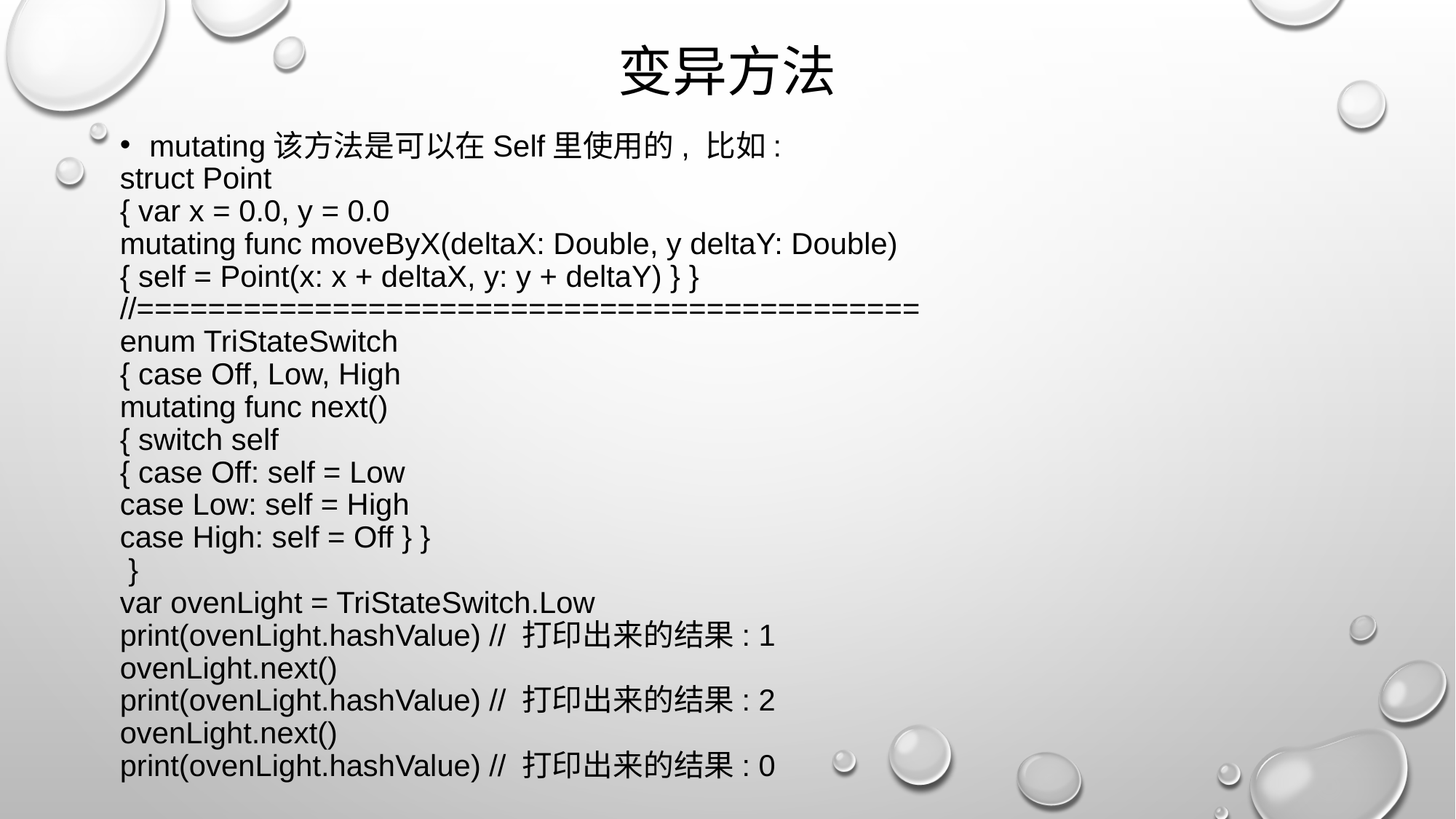

# 变异方法
mutating该方法是可以在Self里使用的, 比如:
struct Point
{ var x = 0.0, y = 0.0
mutating func moveByX(deltaX: Double, y deltaY: Double)
{ self = Point(x: x + deltaX, y: y + deltaY) } }
//============================================
enum TriStateSwitch
{ case Off, Low, High
mutating func next()
{ switch self
{ case Off: self = Low
case Low: self = High
case High: self = Off } }
 }
var ovenLight = TriStateSwitch.Low
print(ovenLight.hashValue) // 打印出来的结果: 1
ovenLight.next()
print(ovenLight.hashValue) // 打印出来的结果: 2
ovenLight.next()
print(ovenLight.hashValue) // 打印出来的结果: 0